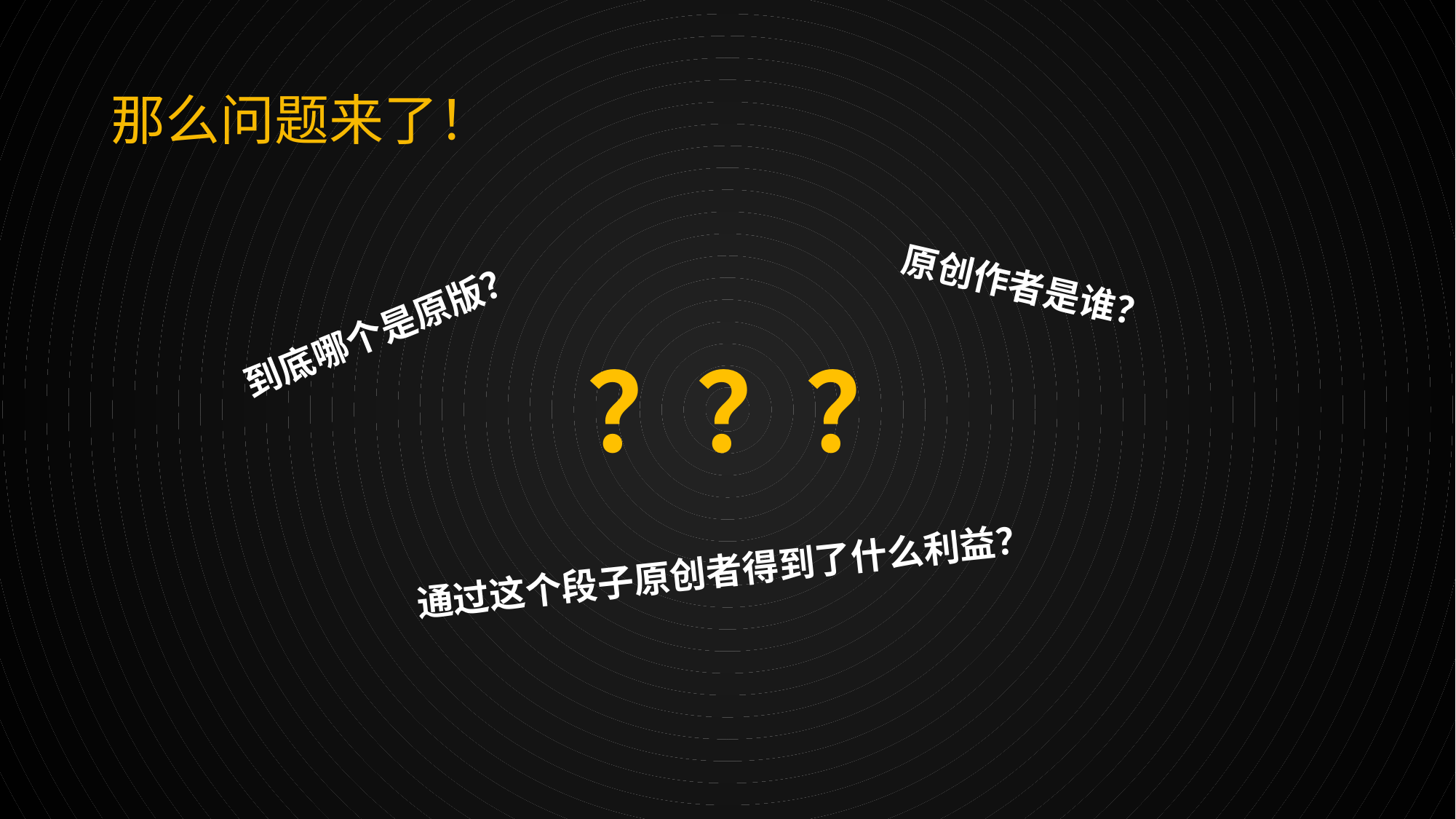

# 那么问题来了！
到底哪个是原版？
原创作者是谁？
？？？
通过这个段子原创者得到了什么利益？